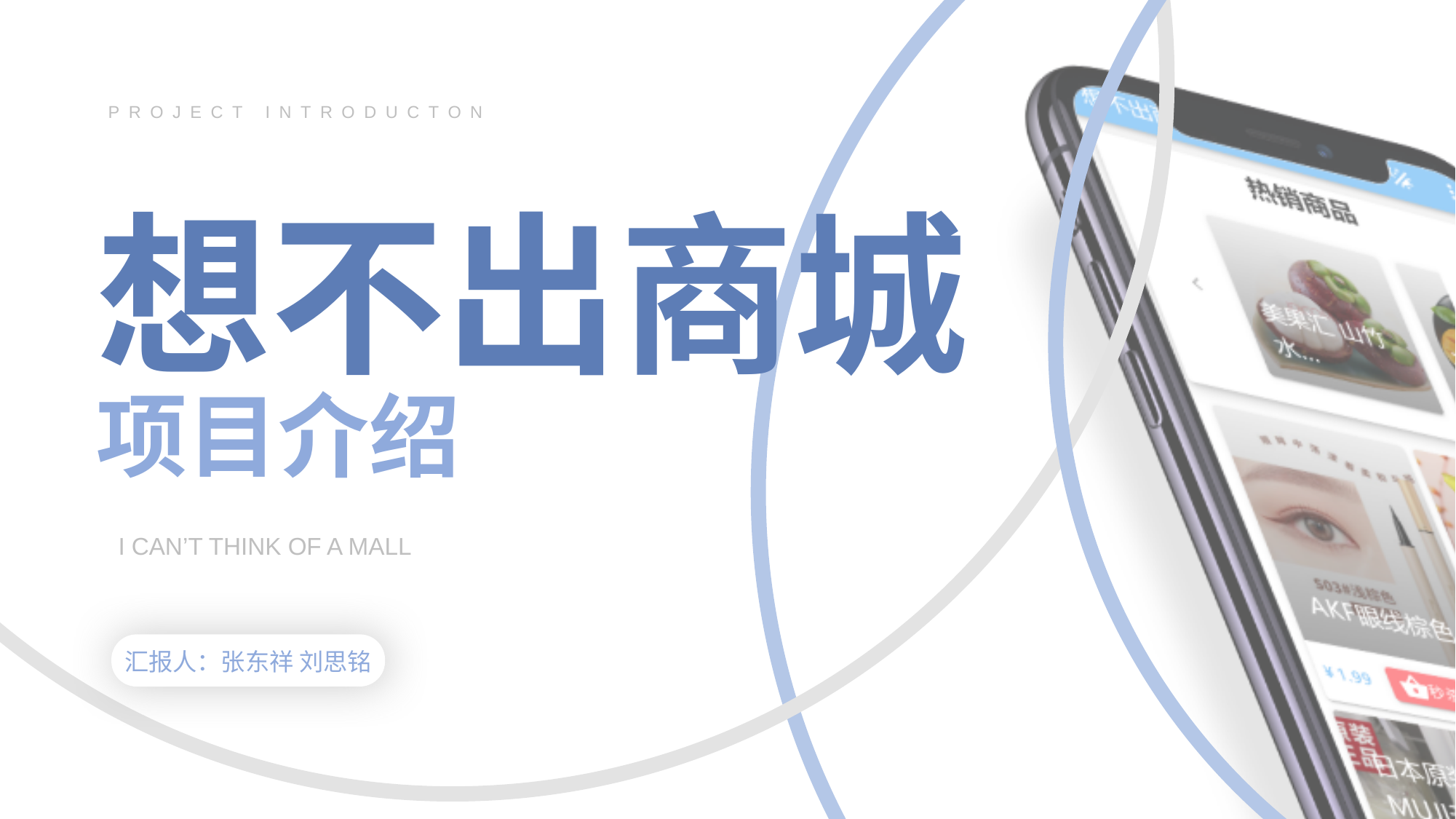

PROJECT INTRODUCTON
想不出商城
项目介绍
I CAN’T THINK OF A MALL

汇报人：张东祥 刘思铭